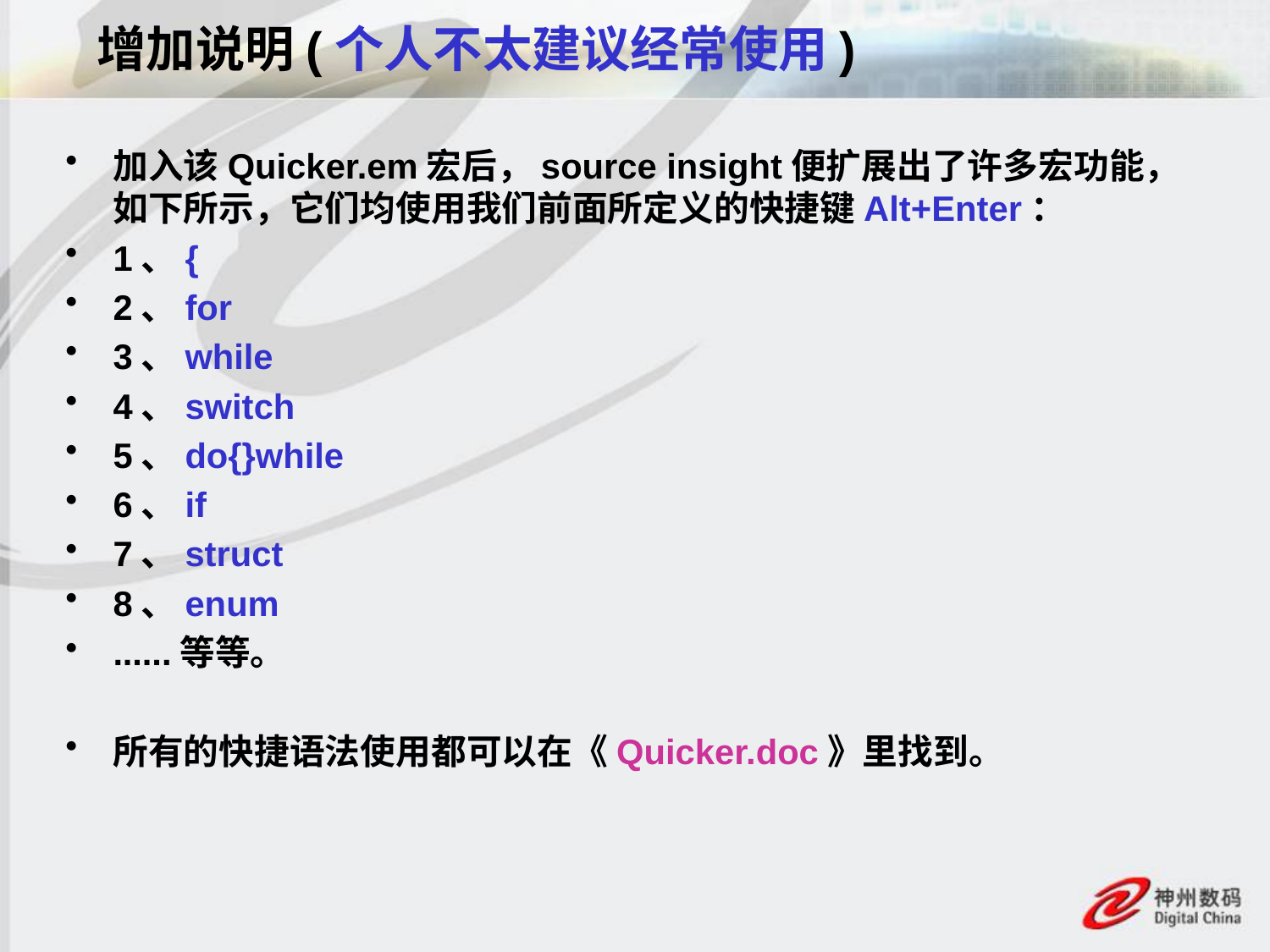

增加说明(个人不太建议经常使用)
加入该Quicker.em宏后，source insight便扩展出了许多宏功能，如下所示，它们均使用我们前面所定义的快捷键Alt+Enter：
1、{
2、for
3、while
4、switch
5、do{}while
6、if
7、struct
8、enum
......等等。

所有的快捷语法使用都可以在《Quicker.doc》里找到。